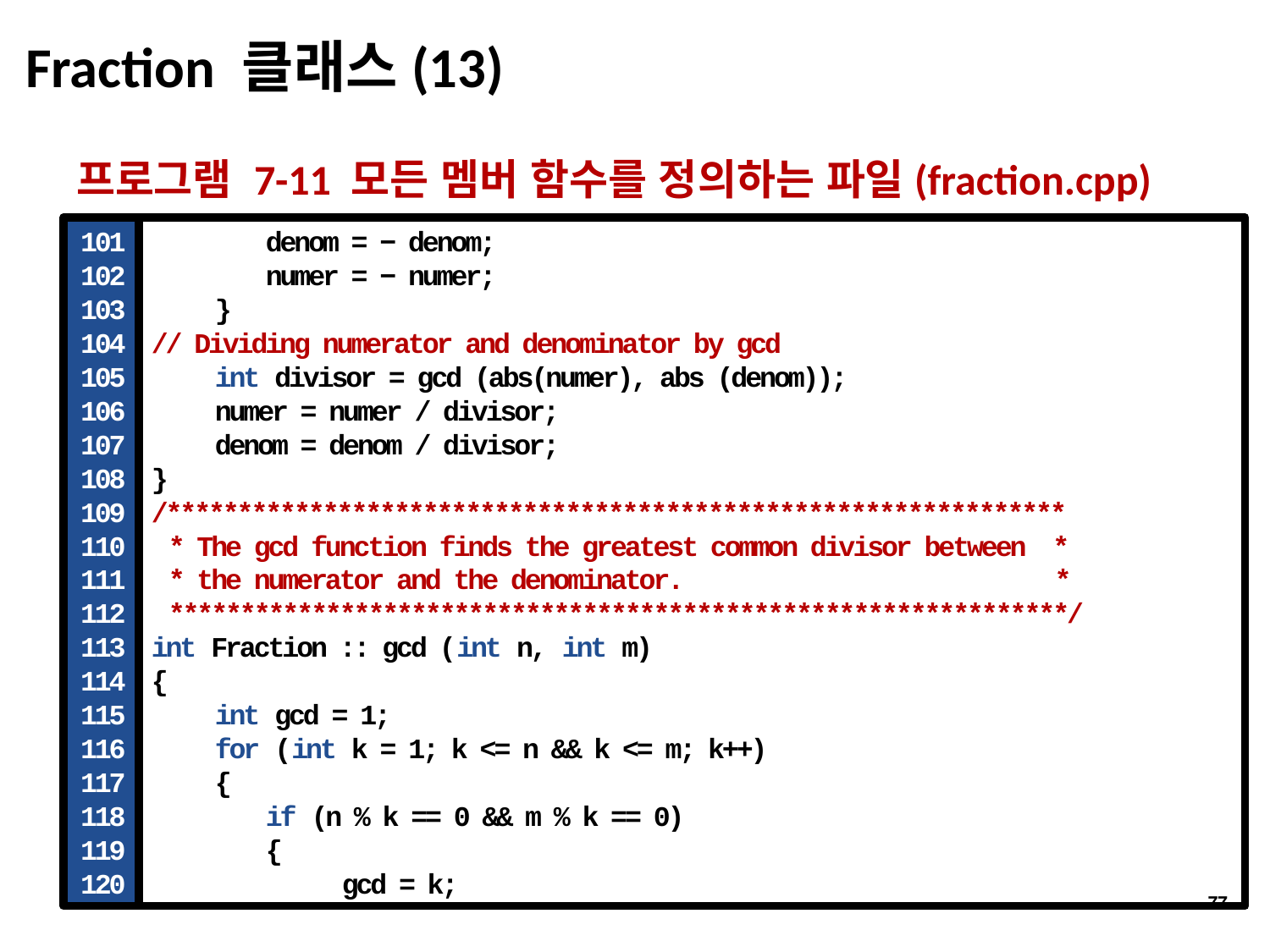

# Fraction 클래스(13)
프로그램 7-11 모든 멤버 함수를 정의하는 파일(fraction.cpp)
denom = − denom;
numer = − numer;
}
// Dividing numerator and denominator by gcd
int divisor = gcd (abs(numer), abs (denom));
numer = numer / divisor;
denom = denom / divisor;
}
/***************************************************************
 * The gcd function finds the greatest common divisor between  *
 * the numerator and the denominator. 			 *
 ***************************************************************/
int Fraction :: gcd (int n, int m)
{
int gcd = 1;
for (int k = 1; k <= n && k <= m; k++)
{
if (n % k == 0 && m % k == 0)
{
gcd = k;
101
102
103
104
105
106
107
108
109
110
111
112
113
114
115
116
117
118
119
120